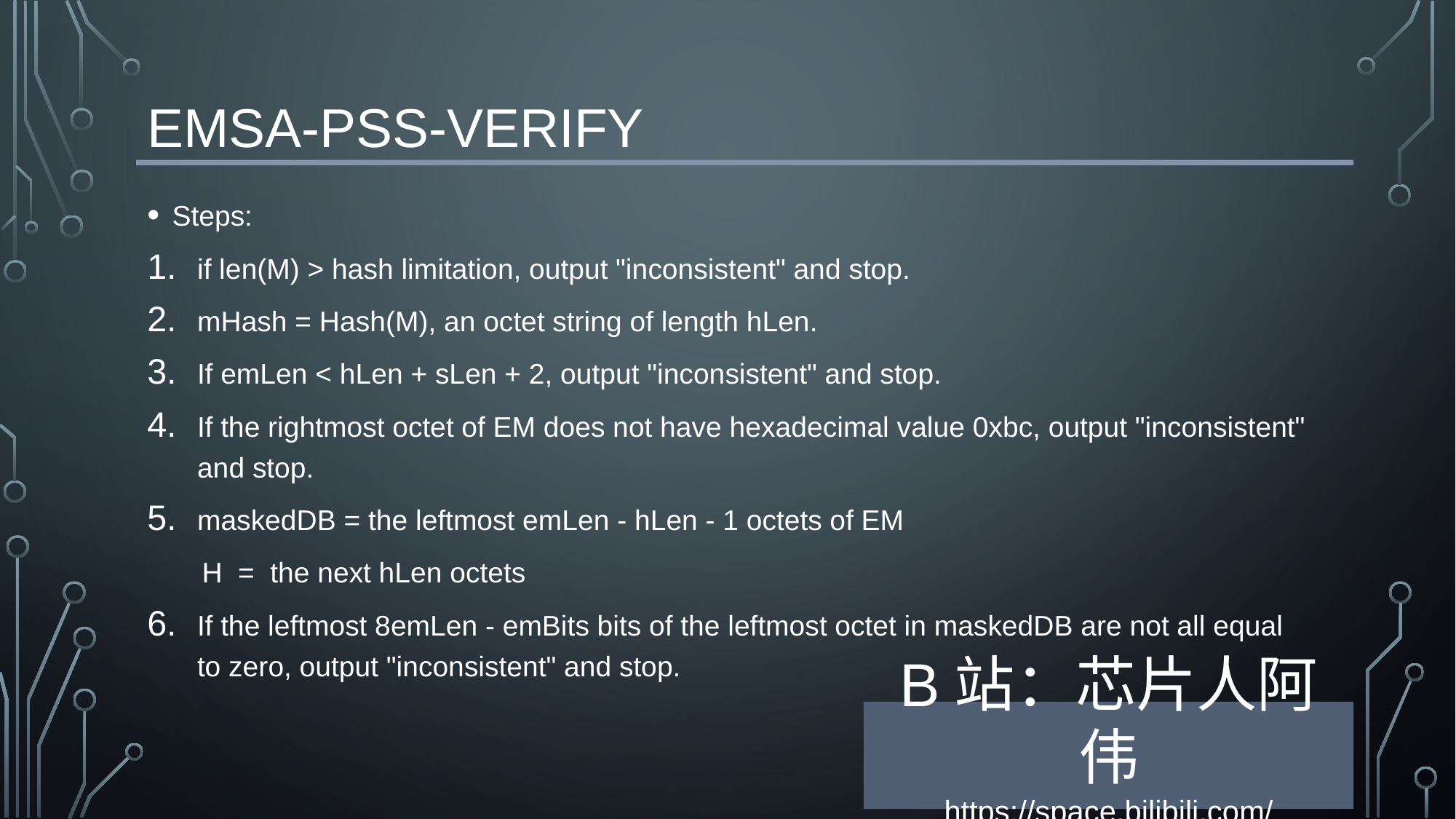

# EMSA-PSS-VERIFY

Steps:
if len(M) > hash limitation, output "inconsistent" and stop.
mHash = Hash(M), an octet string of length hLen.
If emLen < hLen + sLen + 2, output "inconsistent" and stop.
If the rightmost octet of EM does not have hexadecimal value 0xbc, output "inconsistent" and stop.
maskedDB = the leftmost emLen - hLen - 1 octets of EM
       H  =  the next hLen octets
If the leftmost 8emLen - emBits bits of the leftmost octet in maskedDB are not all equal to zero, output "inconsistent" and stop.
B站：芯片人阿伟
https://space.bilibili.com/243180540